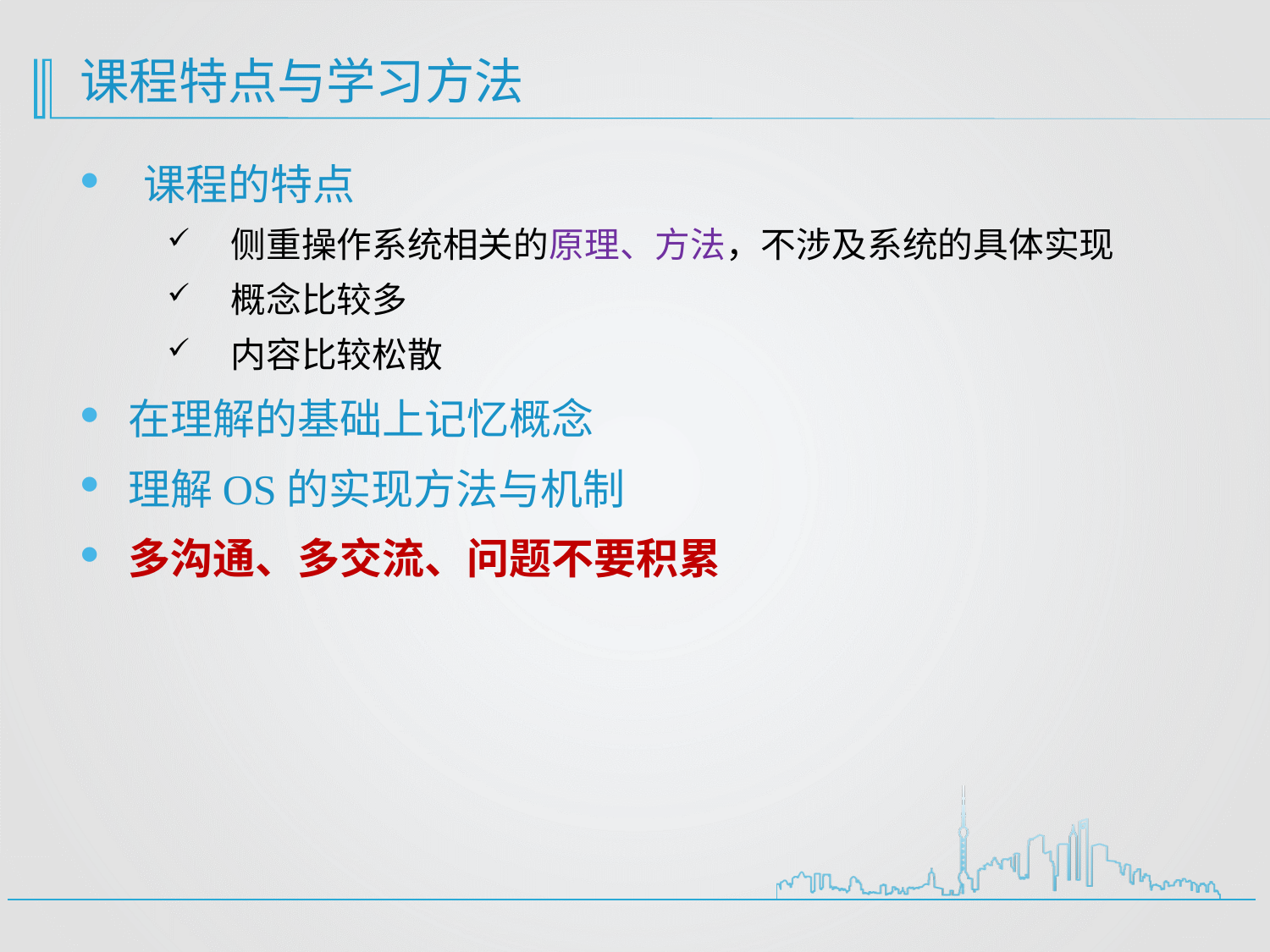

# 课程特点与学习方法
课程的特点
侧重操作系统相关的原理、方法，不涉及系统的具体实现
概念比较多
内容比较松散
在理解的基础上记忆概念
理解OS的实现方法与机制
多沟通、多交流、问题不要积累